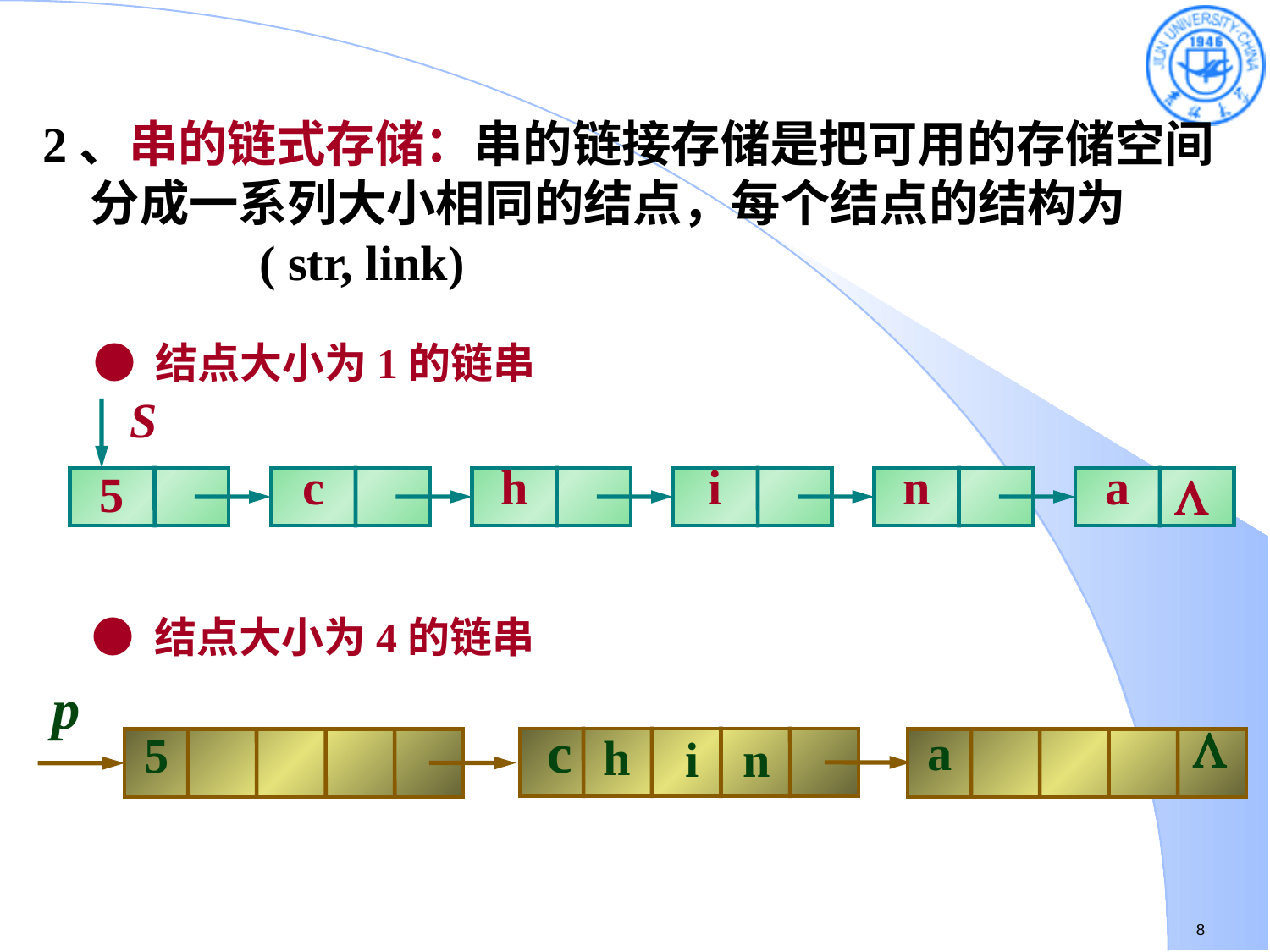

2、串的链式存储：串的链接存储是把可用的存储空间分成一系列大小相同的结点，每个结点的结构为                        ( str, link)
● 结点大小为1的链串
S

c

h

i

n

a

5

Λ

● 结点大小为4的链串
p
i
n
Λ
c

5

a

h